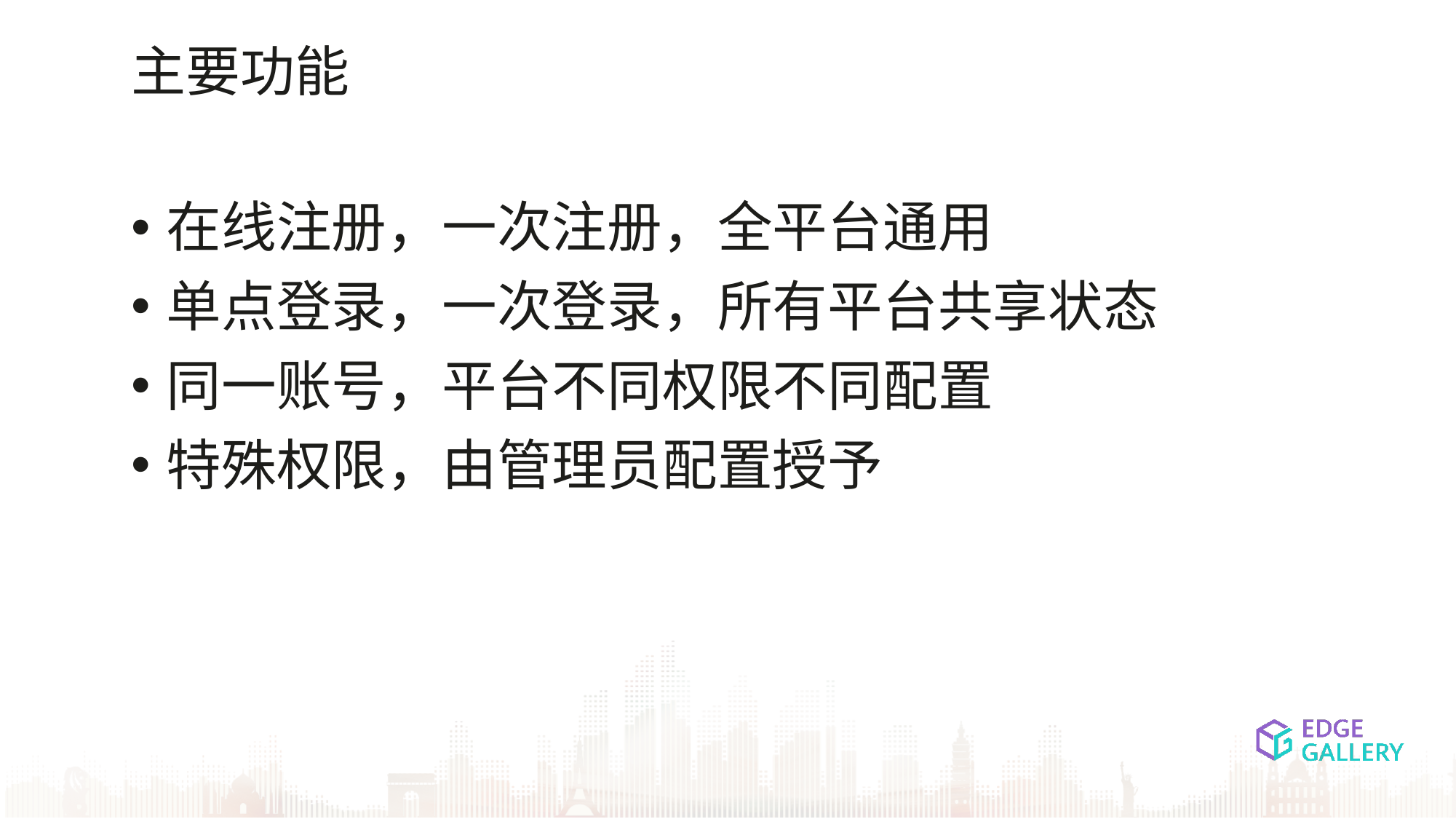

# 主要功能
在线注册，一次注册，全平台通用
单点登录，一次登录，所有平台共享状态
同一账号，平台不同权限不同配置
特殊权限，由管理员配置授予